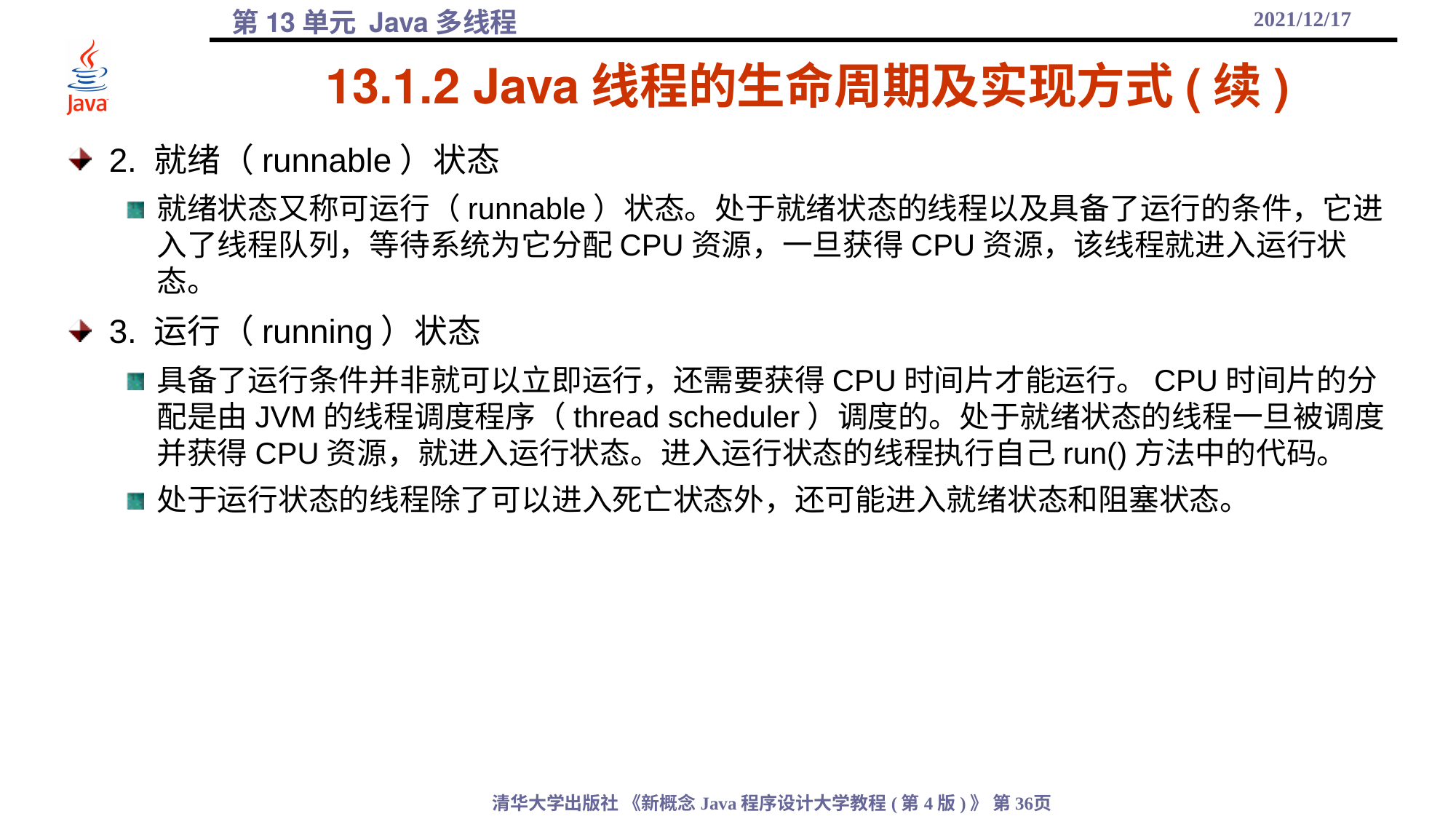

2021/12/17
# 13.1.2 Java线程的生命周期及实现方式(续)
2. 就绪（runnable）状态
就绪状态又称可运行（runnable）状态。处于就绪状态的线程以及具备了运行的条件，它进入了线程队列，等待系统为它分配CPU资源，一旦获得CPU资源，该线程就进入运行状态。
3. 运行（running）状态
具备了运行条件并非就可以立即运行，还需要获得CPU时间片才能运行。CPU时间片的分配是由JVM的线程调度程序（thread scheduler）调度的。处于就绪状态的线程一旦被调度并获得CPU资源，就进入运行状态。进入运行状态的线程执行自己run()方法中的代码。
处于运行状态的线程除了可以进入死亡状态外，还可能进入就绪状态和阻塞状态。